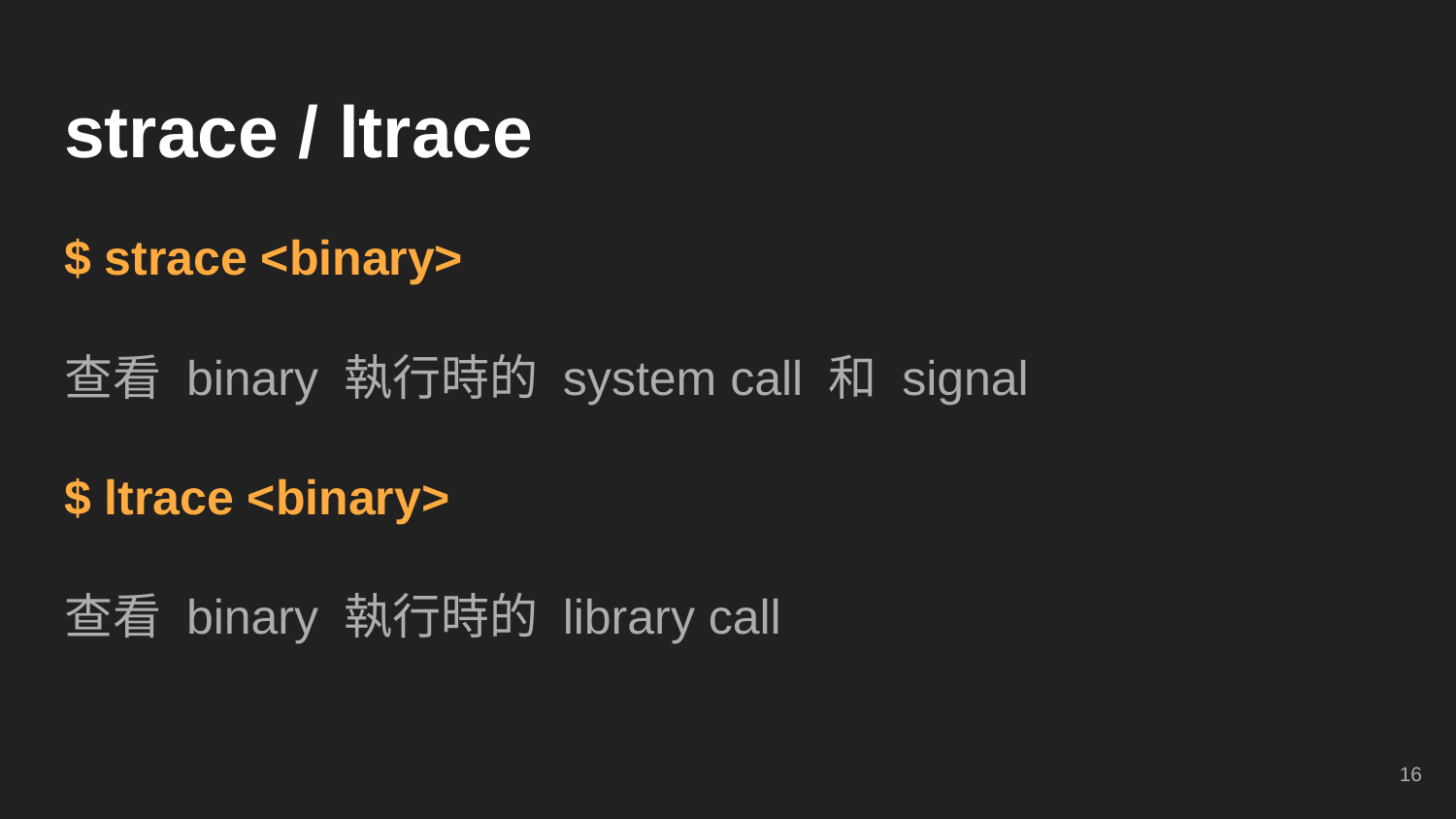

# strace / ltrace
$ strace <binary>
查看 binary 執行時的 system call 和 signal
$ ltrace <binary>
查看 binary 執行時的 library call
16